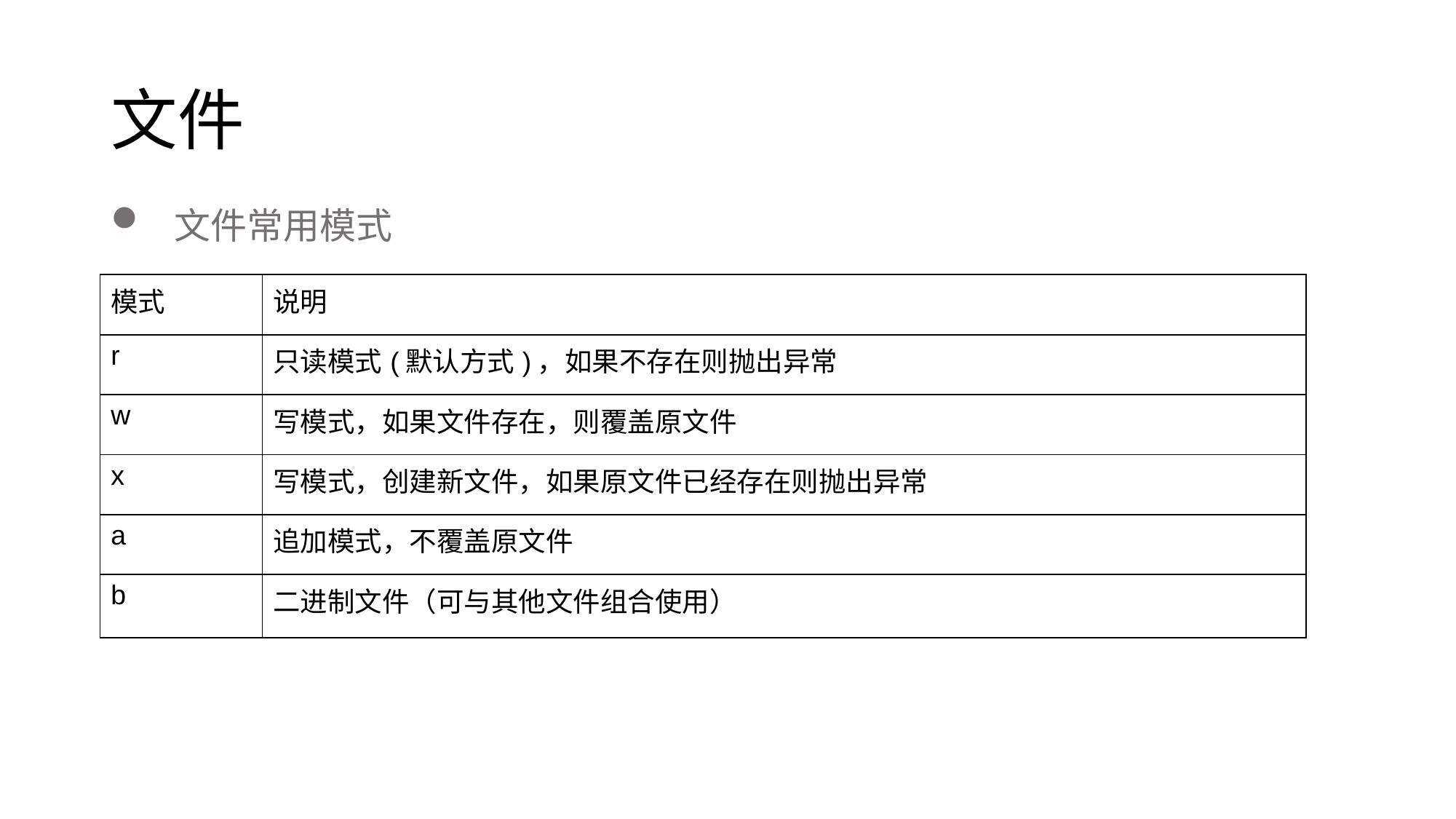

# 文件
  文件常用模式
| 模式 | 说明 |
| --- | --- |
| r | 只读模式(默认方式)，如果不存在则抛出异常 |
| w | 写模式，如果文件存在，则覆盖原文件 |
| x | 写模式，创建新文件，如果原文件已经存在则抛出异常 |
| a | 追加模式，不覆盖原文件 |
| b | 二进制文件（可与其他文件组合使用） |